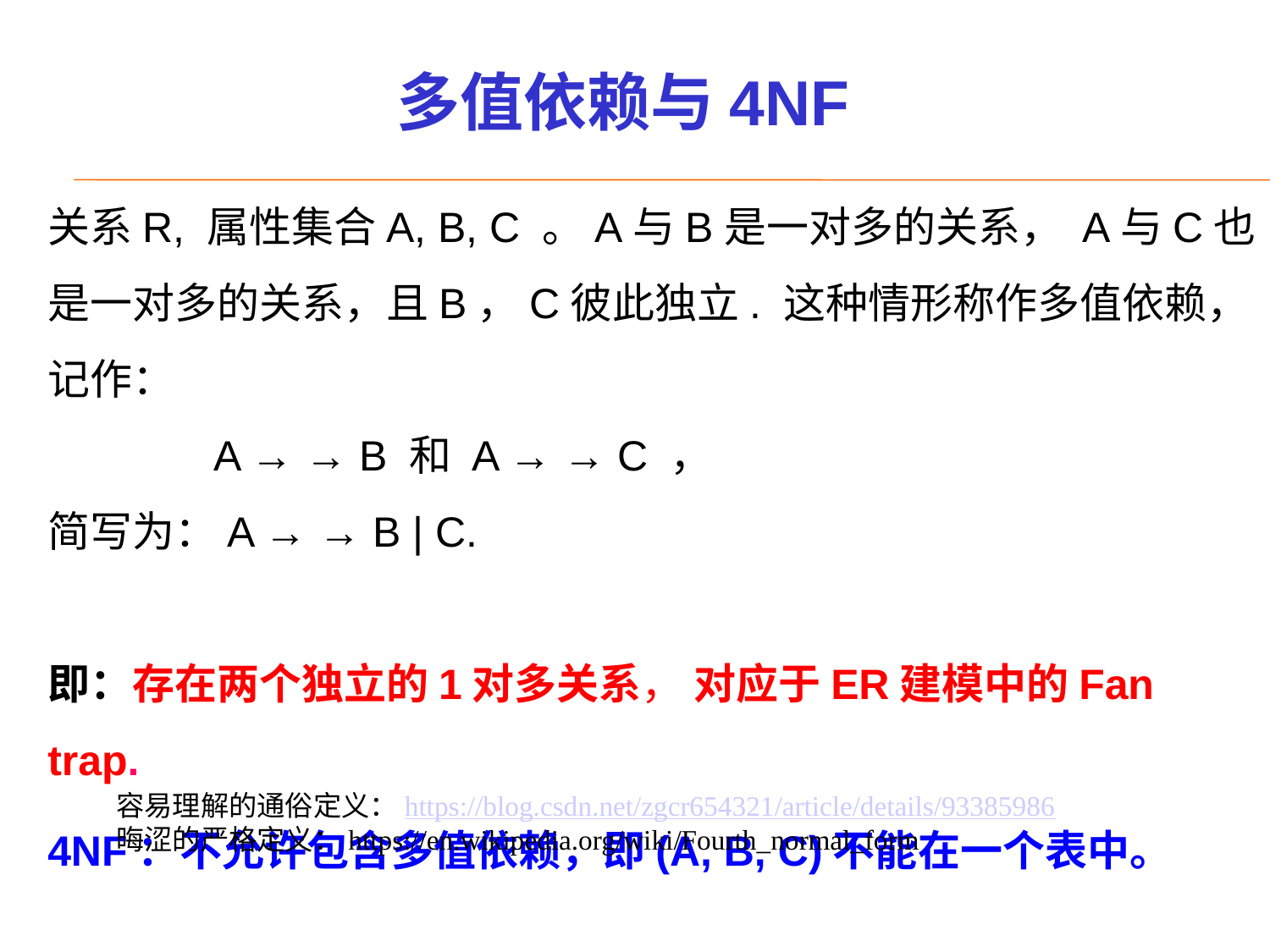

# 多值依赖与4NF

关系R, 属性集合A, B, C 。A与B是一对多的关系， A与C也是一对多的关系，且B，C彼此独立. 这种情形称作多值依赖，记作：
              A → → B 和 A → → C ，
简写为：A → → B | C.

即：存在两个独立的1对多关系， 对应于ER建模中的Fan trap.

4NF：不允许包含多值依赖，即(A, B, C)不能在一个表中。
容易理解的通俗定义：https://blog.csdn.net/zgcr654321/article/details/93385986
晦涩的严格定义：https://en.wikipedia.org/wiki/Fourth_normal_form